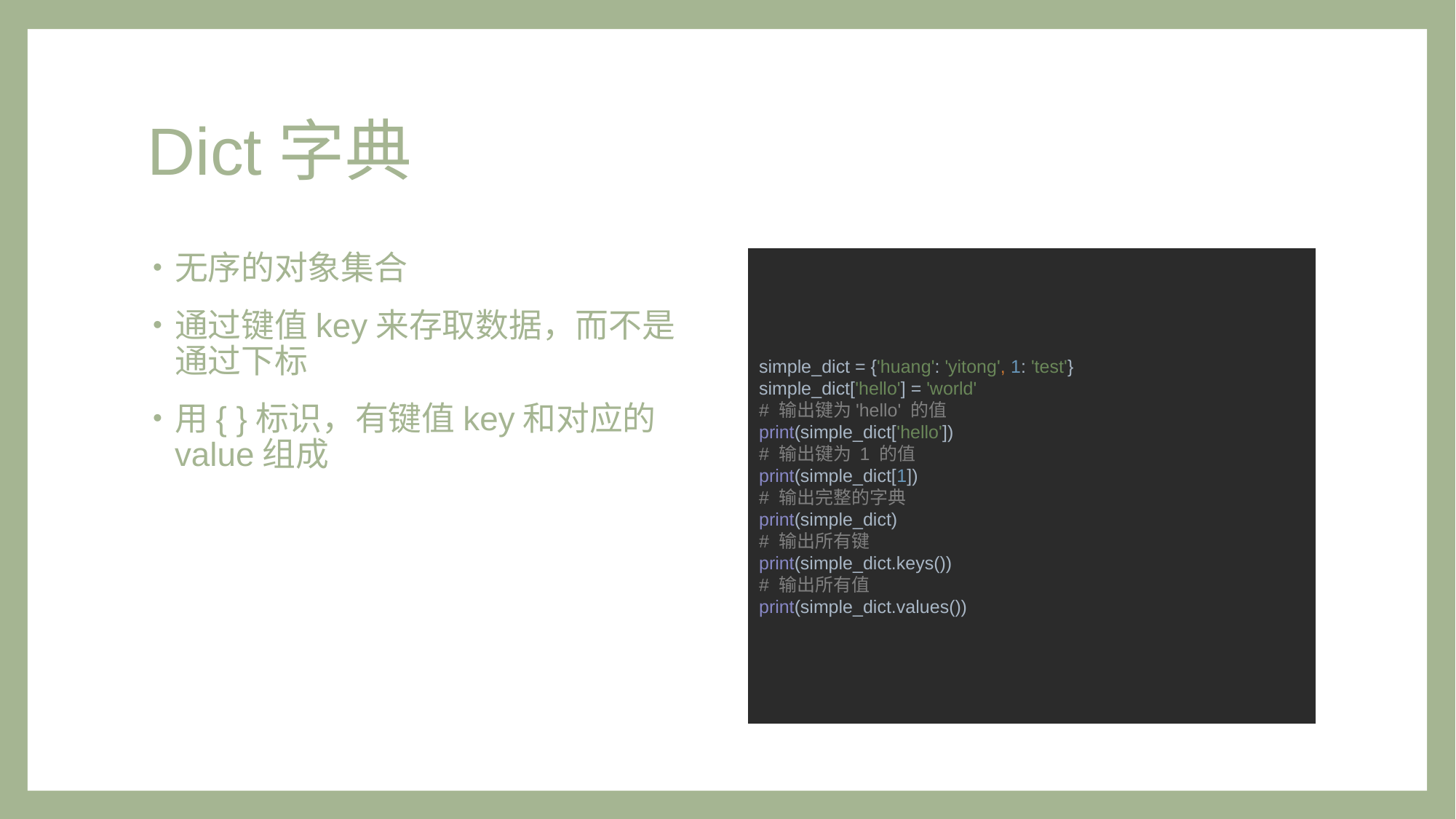

# Dict字典
无序的对象集合
通过键值key来存取数据，而不是通过下标
用{ }标识，有键值key和对应的value组成
simple_dict = {'huang': 'yitong', 1: 'test'}
simple_dict['hello'] = 'world'
# 输出键为'hello' 的值
print(simple_dict['hello'])
# 输出键为 1 的值
print(simple_dict[1])
# 输出完整的字典
print(simple_dict)
# 输出所有键
print(simple_dict.keys())
# 输出所有值
print(simple_dict.values())